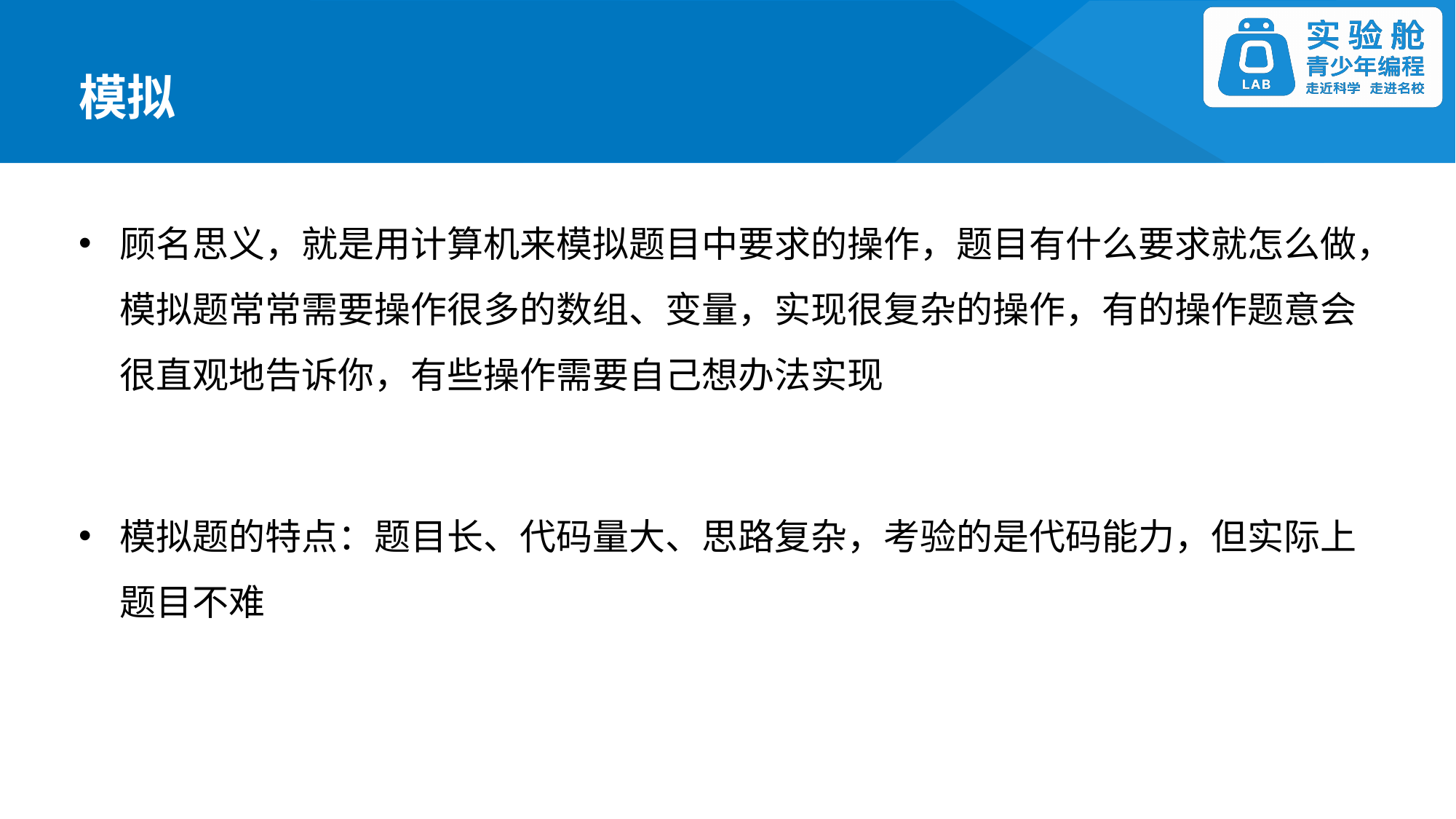

模拟
顾名思义，就是用计算机来模拟题目中要求的操作，题目有什么要求就怎么做，模拟题常常需要操作很多的数组、变量，实现很复杂的操作，有的操作题意会很直观地告诉你，有些操作需要自己想办法实现

模拟题的特点：题目长、代码量大、思路复杂，考验的是代码能力，但实际上题目不难